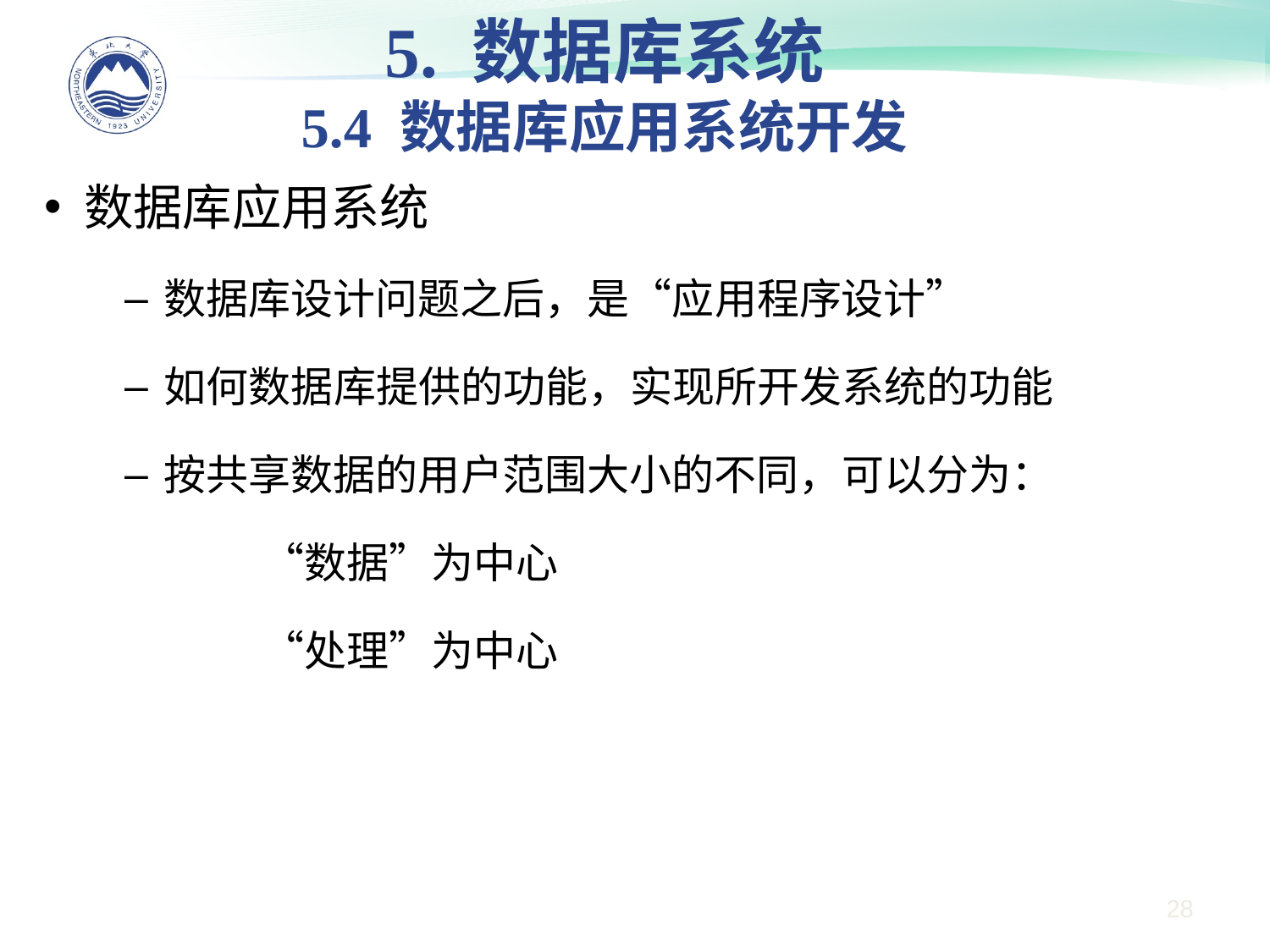

5. 数据库系统
5.4 数据库应用系统开发
#
数据库应用系统
数据库设计问题之后，是“应用程序设计”
如何数据库提供的功能，实现所开发系统的功能
按共享数据的用户范围大小的不同，可以分为：
以“数据”为中心的应用系统
以“处理”为中心的应用系统
28